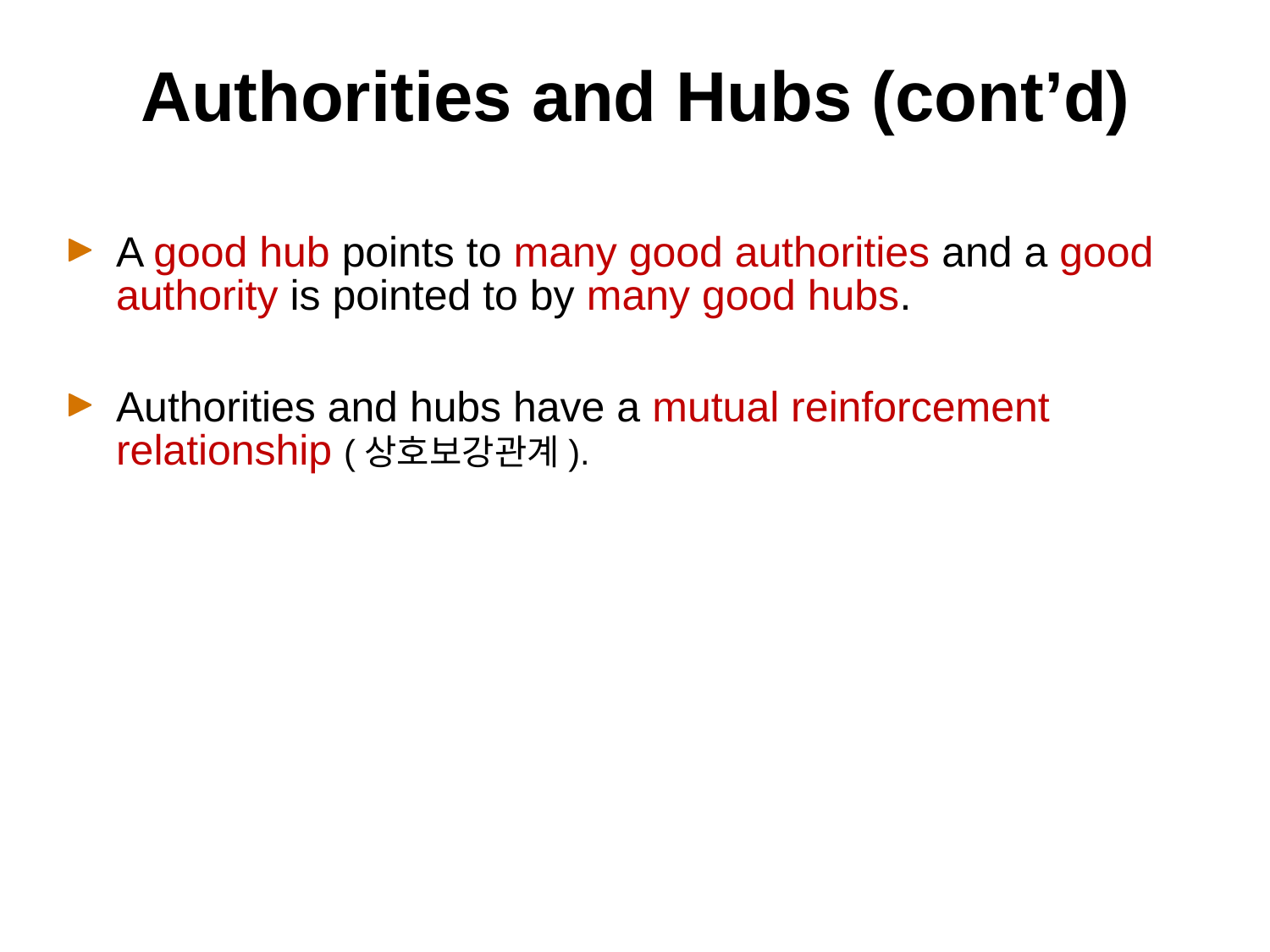

# Authorities and Hubs (cont’d)
A good hub points to many good authorities and a good authority is pointed to by many good hubs.

Authorities and hubs have a mutual reinforcement relationship (상호보강관계).